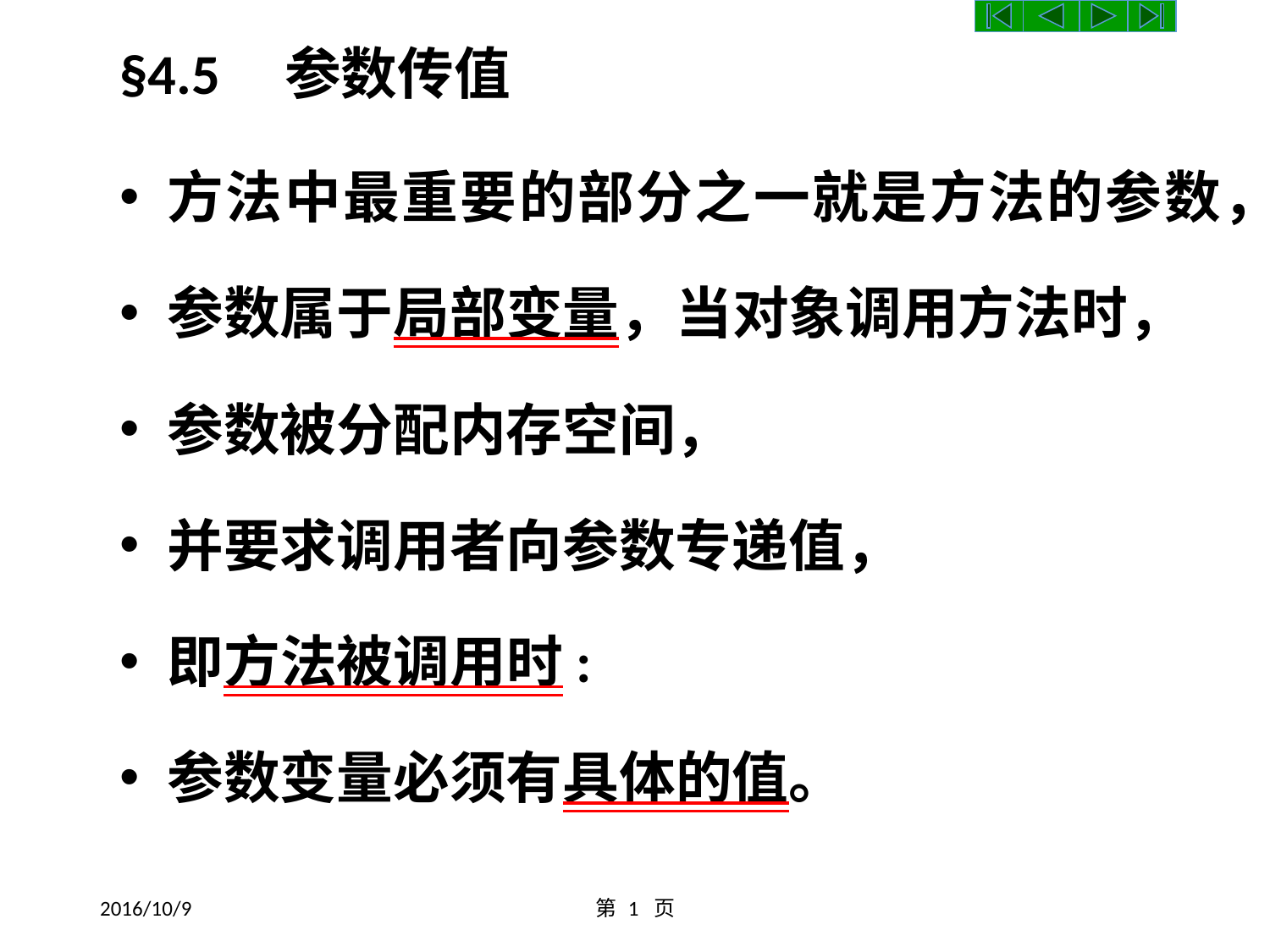

§4.5    参数传值
方法中最重要的部分之一就是方法的参数，
参数属于局部变量，当对象调用方法时，
参数被分配内存空间，
并要求调用者向参数专递值，
即方法被调用时:
参数变量必须有具体的值。
2016/10/9
第 1  页